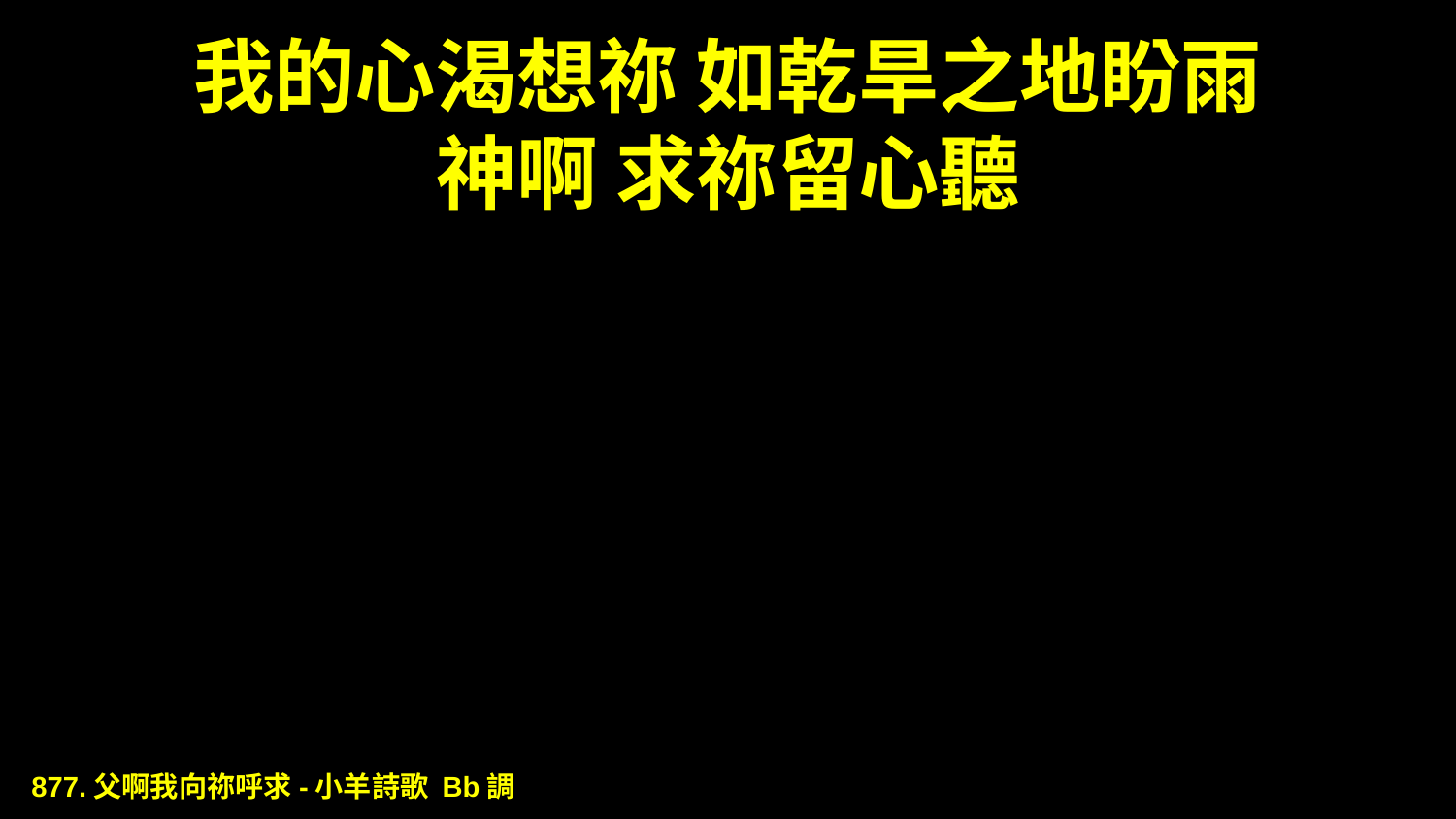

# 我的心渴想祢 如乾旱之地盼雨 神啊 求祢留心聽
877.父啊我向祢呼求-小羊詩歌 Bb調